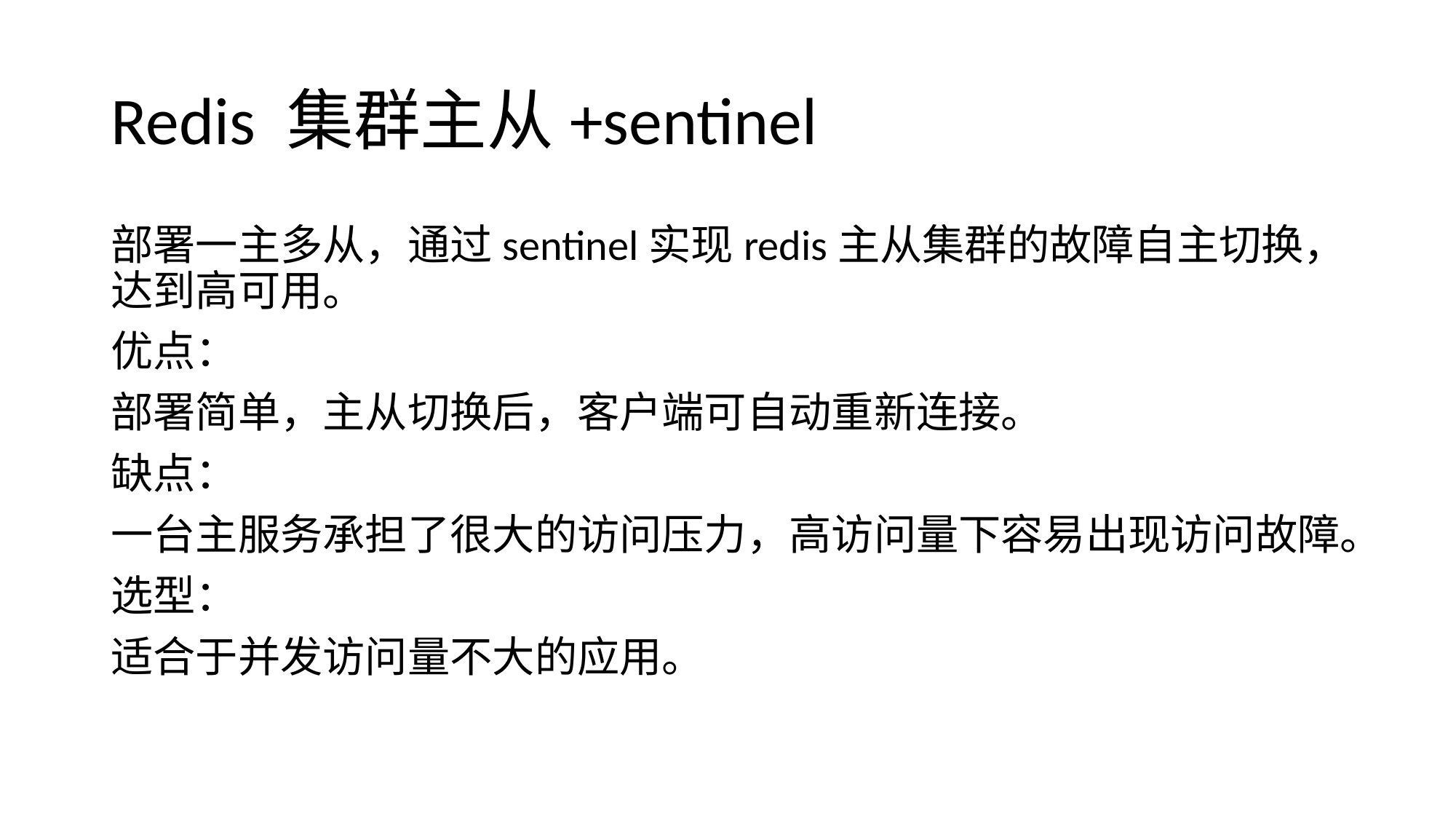

# Redis 集群主从+sentinel
部署一主多从，通过sentinel实现redis主从集群的故障自主切换，达到高可用。
优点：
部署简单，主从切换后，客户端可自动重新连接。
缺点：
一台主服务承担了很大的访问压力，高访问量下容易出现访问故障。
选型：
适合于并发访问量不大的应用。